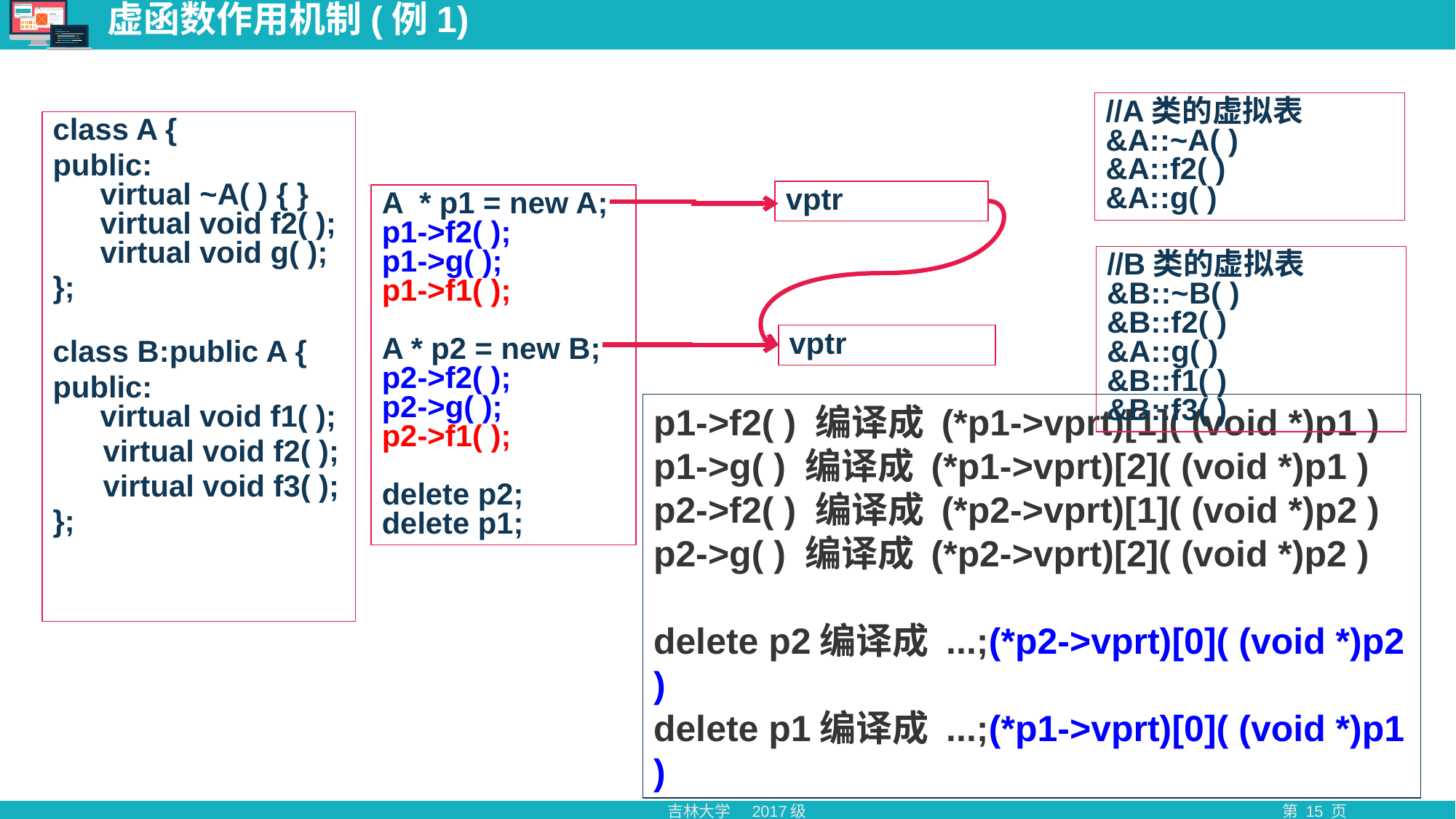

# 虚函数作用机制(例1)
//A类的虚拟表
&A::~A( )
&A::f2( )
&A::g( )
class A {
public:
virtual ~A( ) { }
virtual void f2( );
virtual void g( );
};
class B:public A {
public:
virtual void f1( );
      virtual void f2( );
      virtual void f3( );
};
vptr
A  * p1 = new A;
p1->f2( );
p1->g( );
p1->f1( );
A * p2 = new B;
p2->f2( );
p2->g( );
p2->f1( );

delete p2;
delete p1;
//B类的虚拟表
&B::~B( )
&B::f2( )
&A::g( )
&B::f1( )
&B::f3( )
vptr
p1->f2( ) 编译成 (*p1->vprt)[1]( (void *)p1 )
p1->g( ) 编译成 (*p1->vprt)[2]( (void *)p1 )
p2->f2( ) 编译成 (*p2->vprt)[1]( (void *)p2 )
p2->g( ) 编译成 (*p2->vprt)[2]( (void *)p2 )

delete p2编译成 ...;(*p2->vprt)[0]( (void *)p2 )
delete p1编译成 ...;(*p1->vprt)[0]( (void *)p1 )